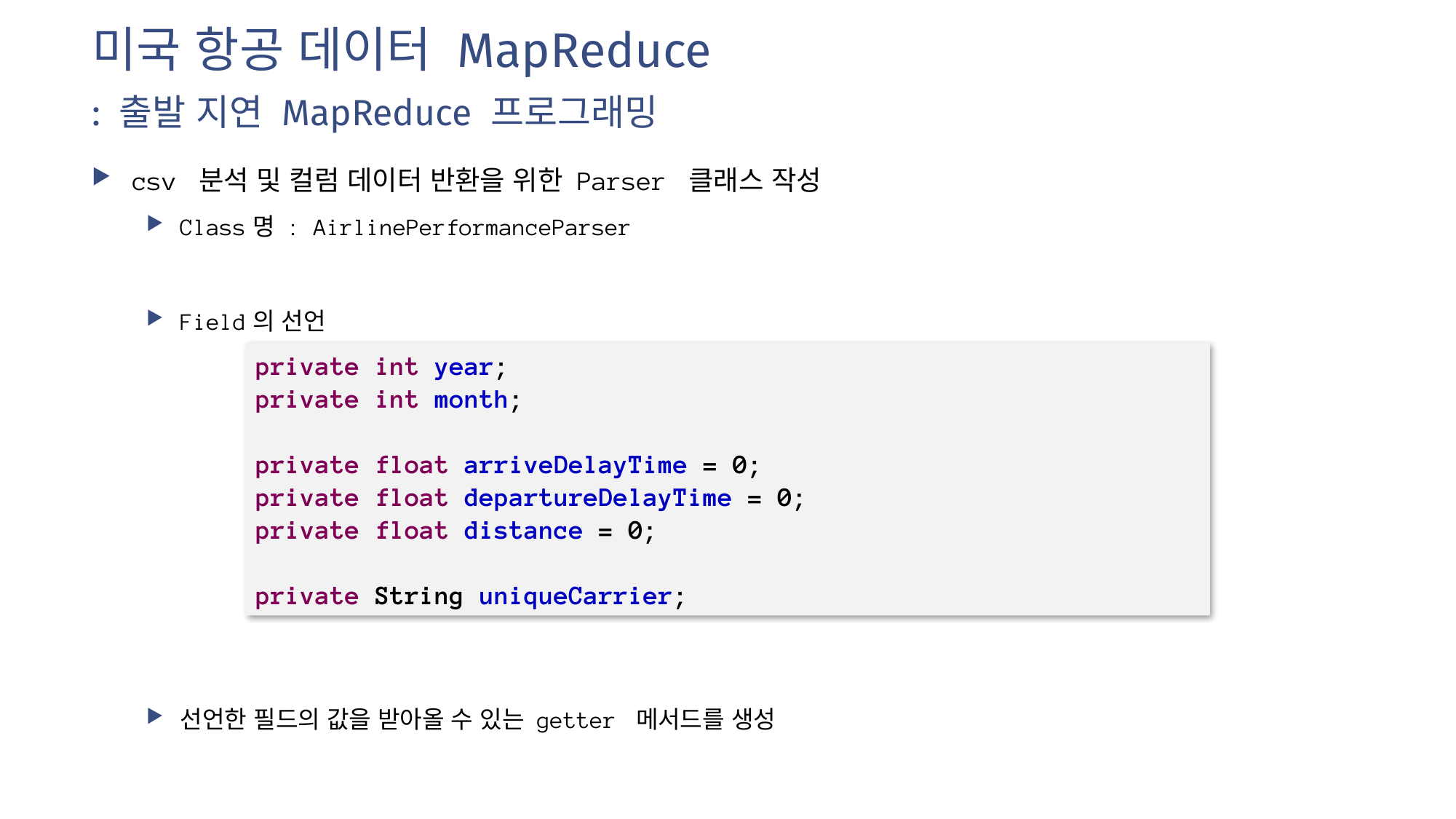

# 미국 항공 데이터 MapReduce : 출발 지연 MapReduce 프로그래밍
csv 분석 및 컬럼 데이터 반환을 위한 Parser 클래스 작성
Class명 : AirlinePerformanceParser

Field의 선언

선언한 필드의 값을 받아올 수 있는 getter 메서드를 생성

private int year;
private int month;

private float arriveDelayTime = 0;
private float departureDelayTime = 0;
private float distance = 0;

private String uniqueCarrier;